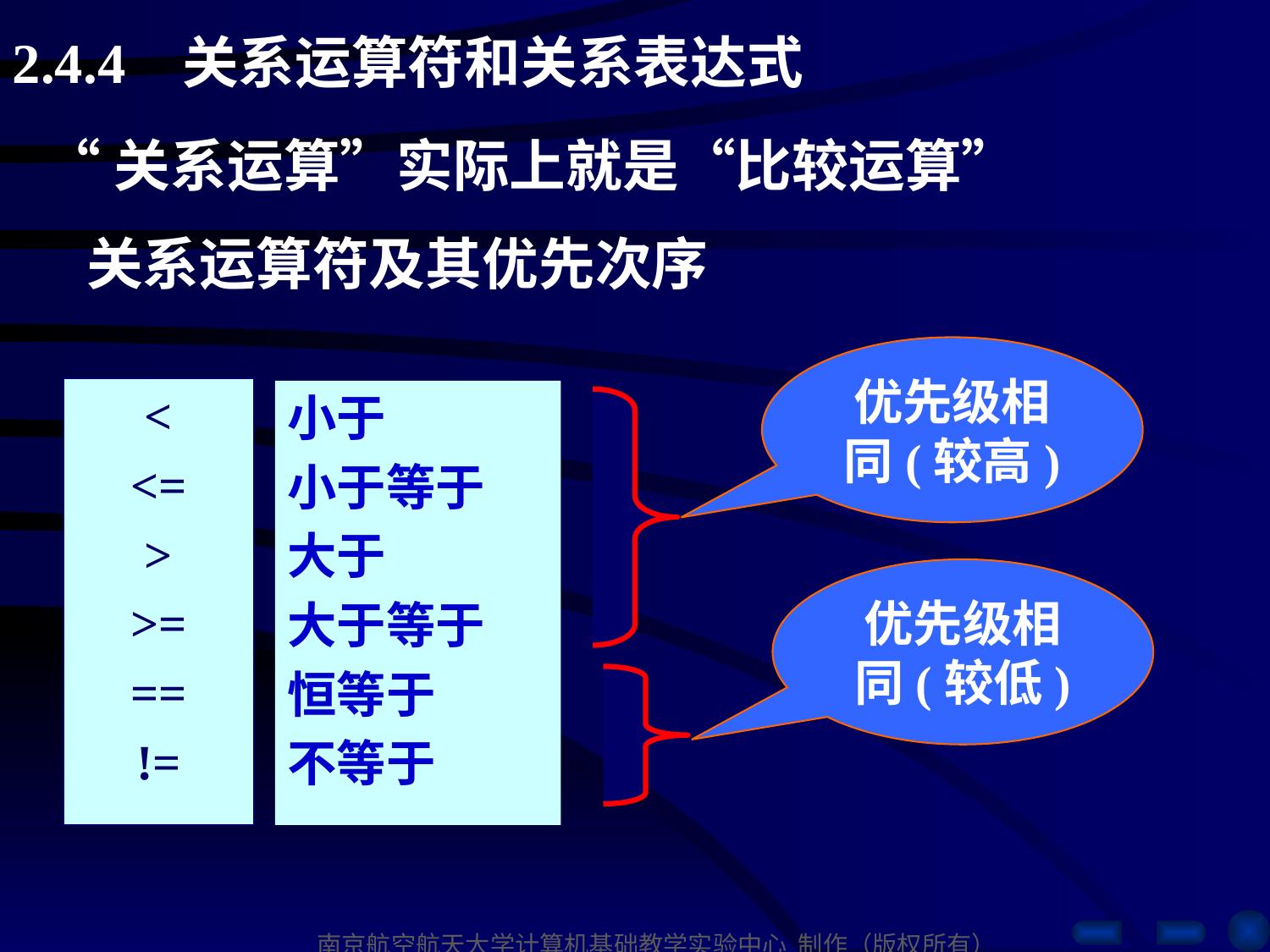

2.4.4   关系运算符和关系表达式
“关系运算”实际上就是“比较运算”
关系运算符及其优先次序
优先级相同(较高)

<
<=
>
>=
==
!=
小于
小于等于
大于
大于等于
恒等于
不等于
优先级相同(较低)